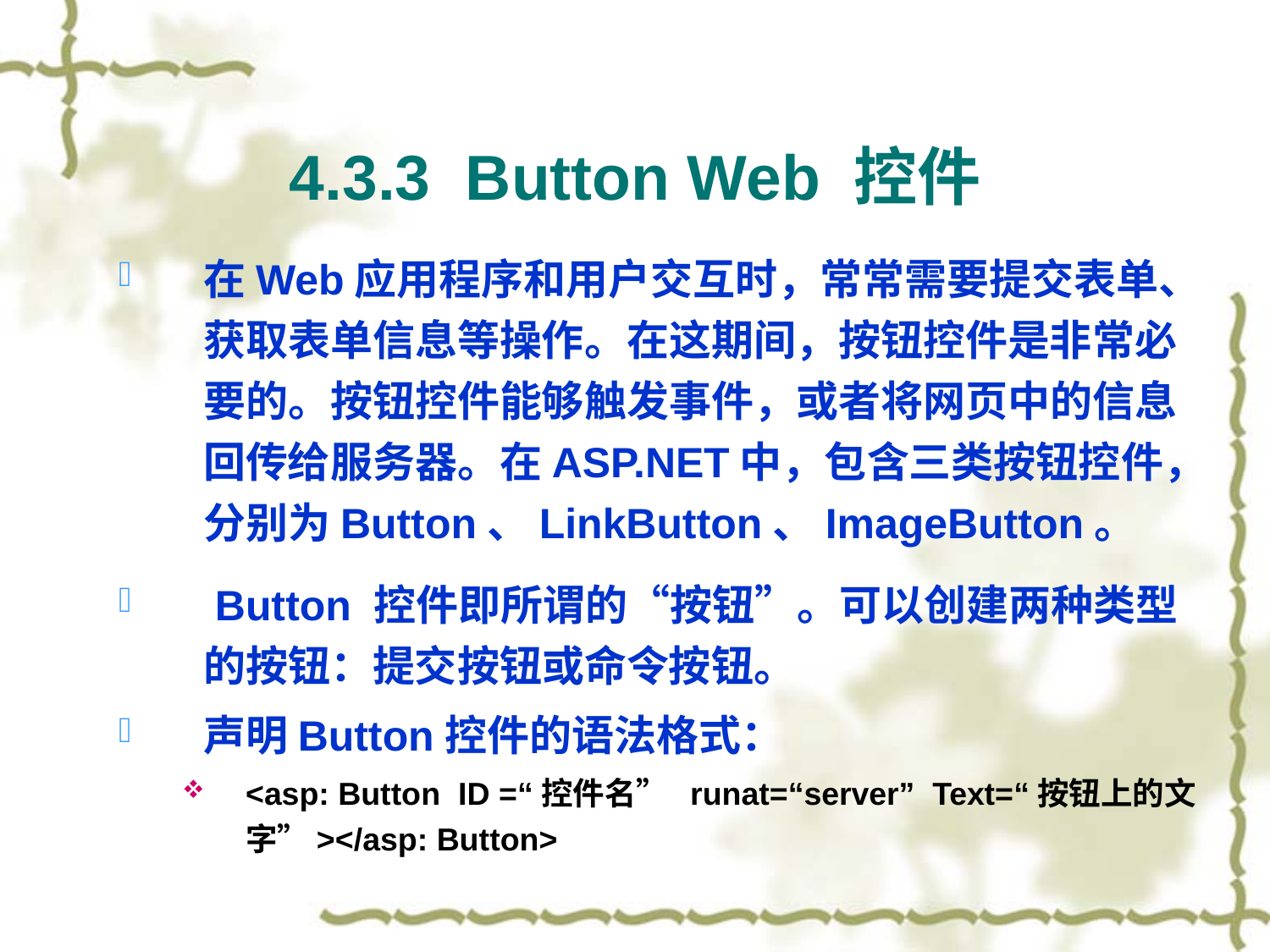

# 4.3.3  Button Web 控件
在Web应用程序和用户交互时，常常需要提交表单、获取表单信息等操作。在这期间，按钮控件是非常必要的。按钮控件能够触发事件，或者将网页中的信息回传给服务器。在ASP.NET中，包含三类按钮控件，分别为Button、LinkButton、ImageButton。
 Button 控件即所谓的“按钮”。可以创建两种类型的按钮：提交按钮或命令按钮。
声明Button控件的语法格式：
<asp: Button  ID =“控件名”  runat=“server”  Text=“按钮上的文字”></asp: Button>